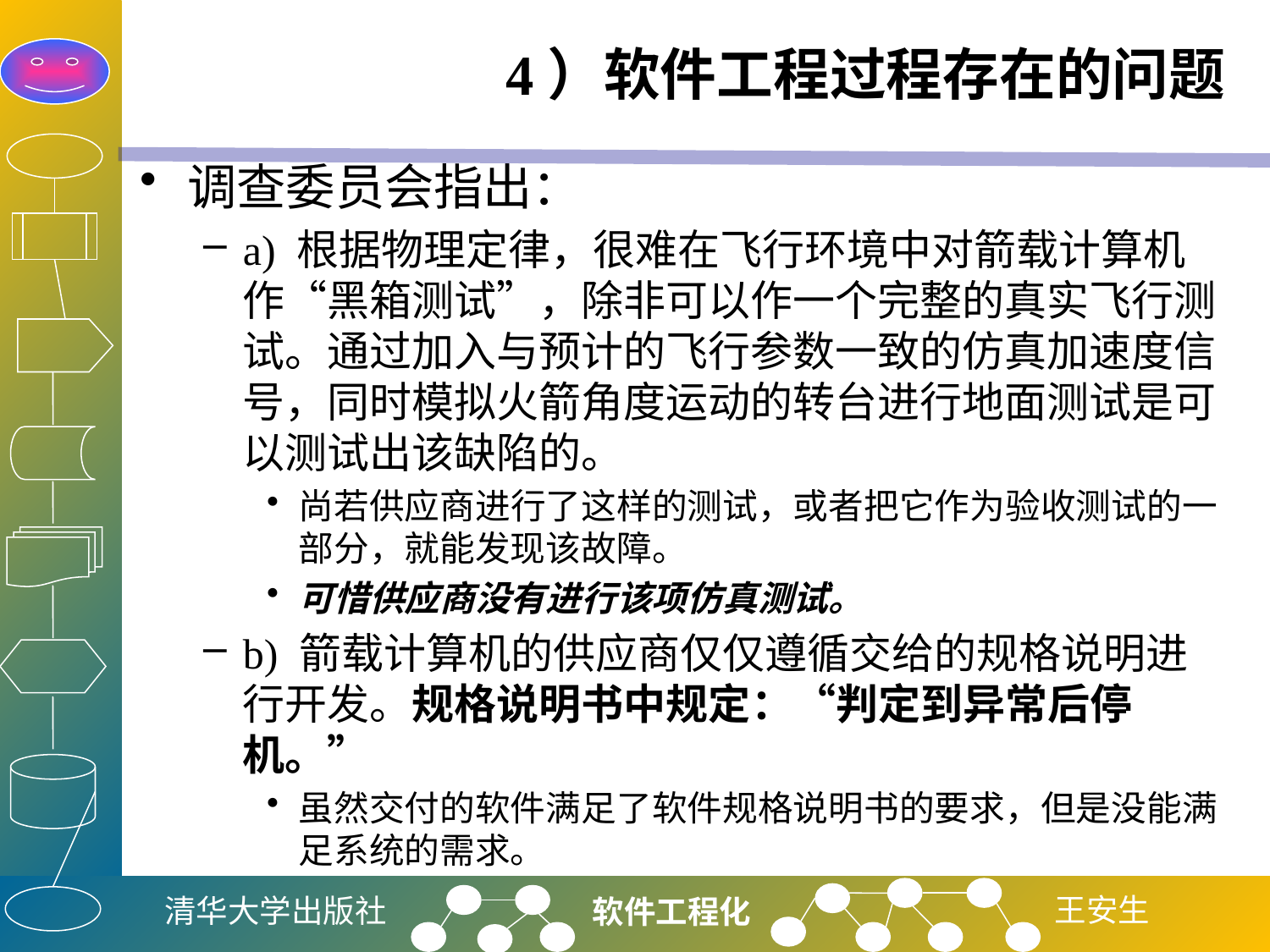

# 4）软件工程过程存在的问题
调查委员会指出：
a) 根据物理定律，很难在飞行环境中对箭载计算机作“黑箱测试”，除非可以作一个完整的真实飞行测试。通过加入与预计的飞行参数一致的仿真加速度信号，同时模拟火箭角度运动的转台进行地面测试是可以测试出该缺陷的。
尚若供应商进行了这样的测试，或者把它作为验收测试的一部分，就能发现该故障。
可惜供应商没有进行该项仿真测试。
b) 箭载计算机的供应商仅仅遵循交给的规格说明进行开发。规格说明书中规定：“判定到异常后停机。”
虽然交付的软件满足了软件规格说明书的要求，但是没能满足系统的需求。